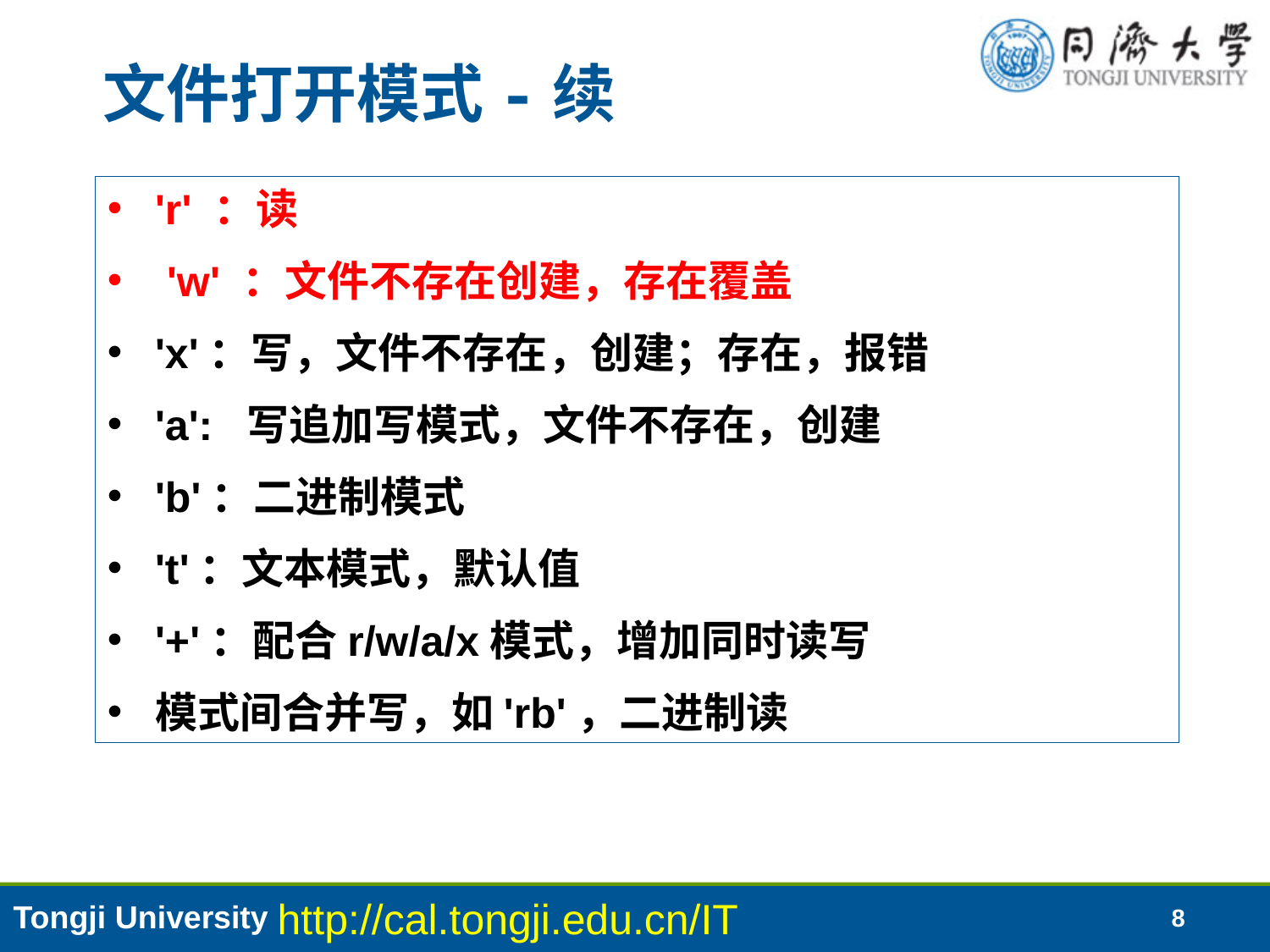

# 文件打开模式-续
'r' ：读
 'w' ：文件不存在创建，存在覆盖
'x'：写，文件不存在，创建；存在，报错
'a':  写追加写模式，文件不存在，创建
'b'：二进制模式
't'：文本模式，默认值
'+'：配合r/w/a/x模式，增加同时读写
模式间合并写，如'rb'，二进制读